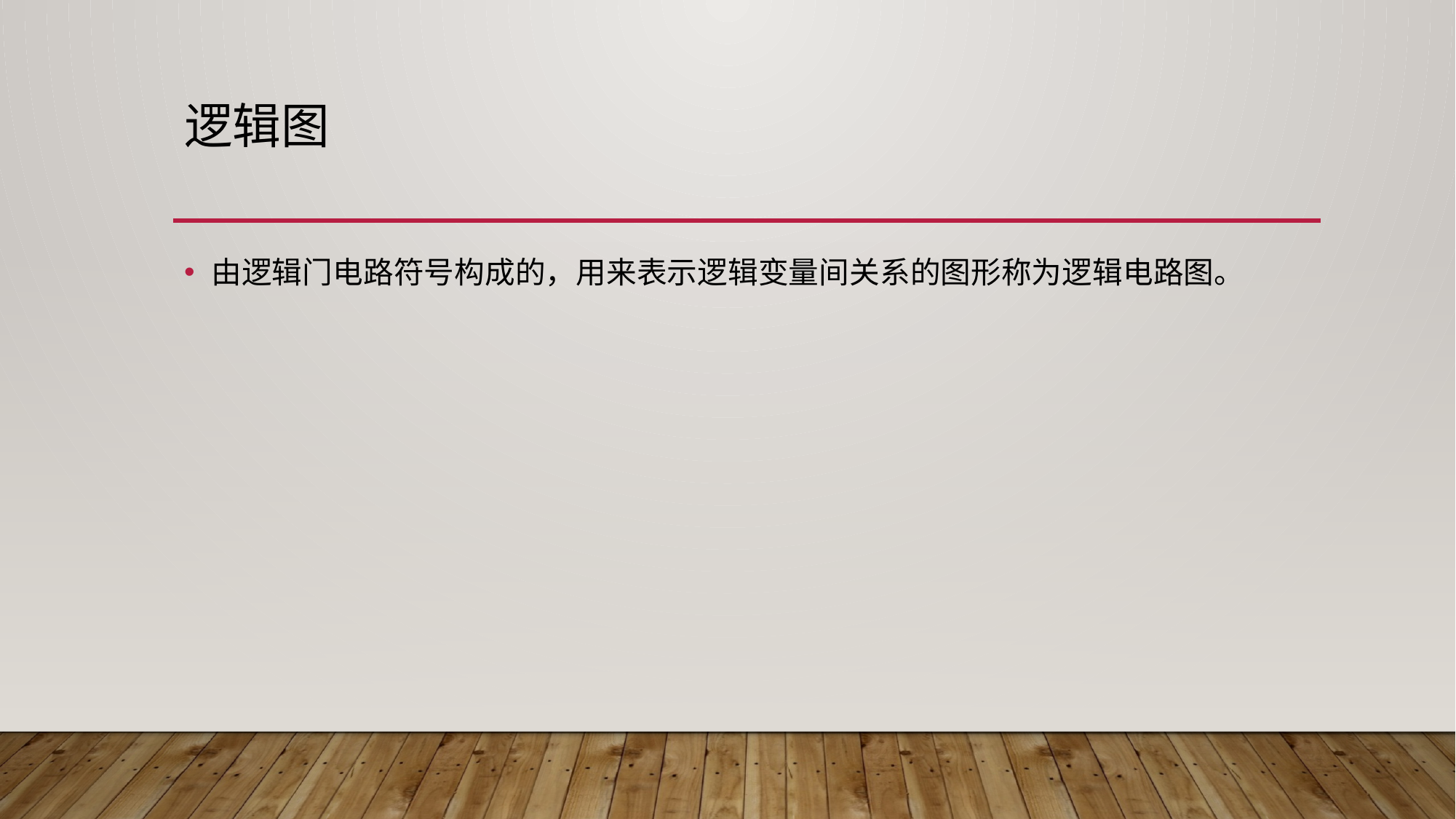

# 逻辑图
由逻辑门电路符号构成的，用来表示逻辑变量间关系的图形称为逻辑电路图。